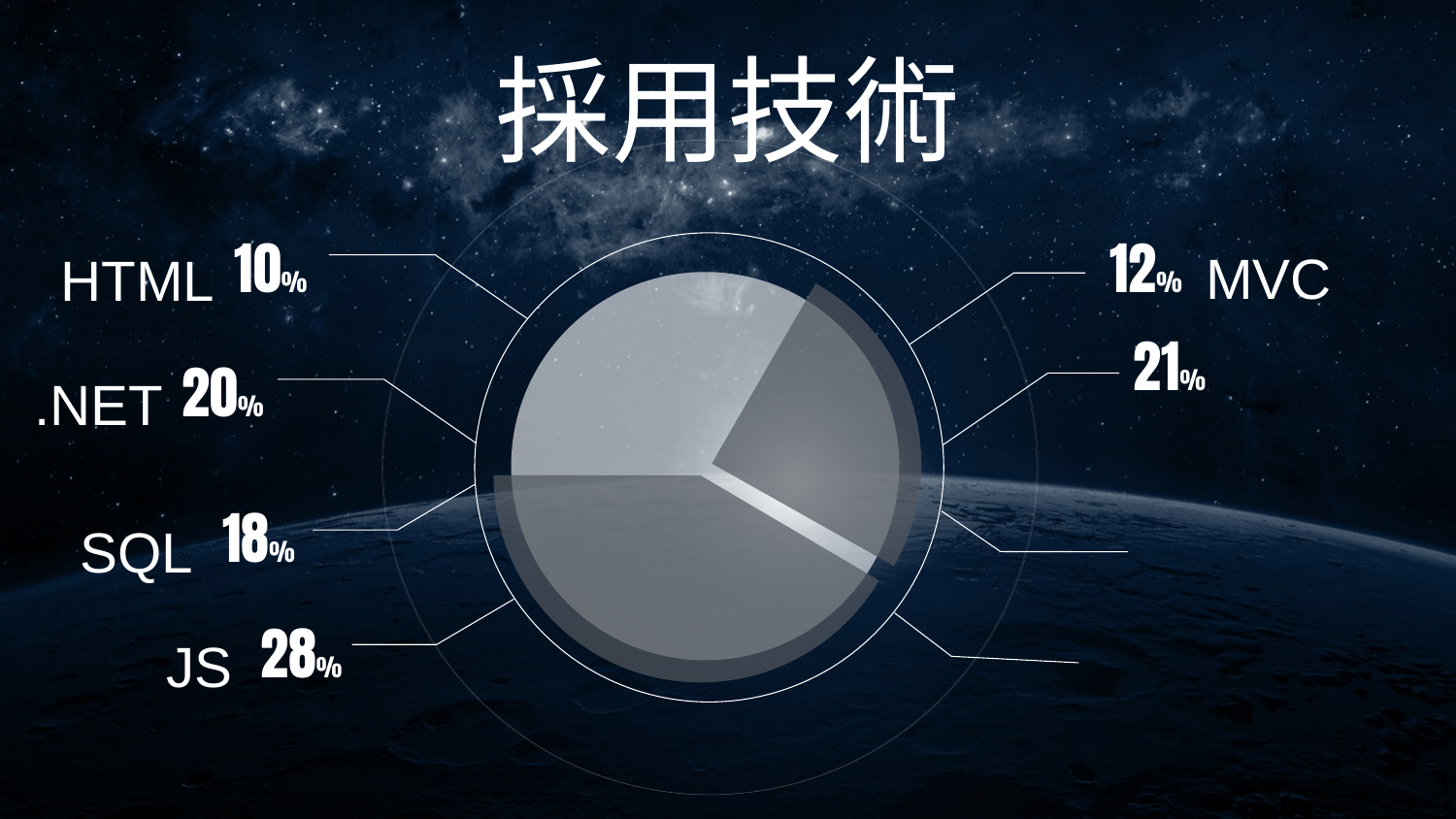

採用技術

MVC
HTML
10%

12%

.NET
20%
21%

SQL
18%

JS
28%